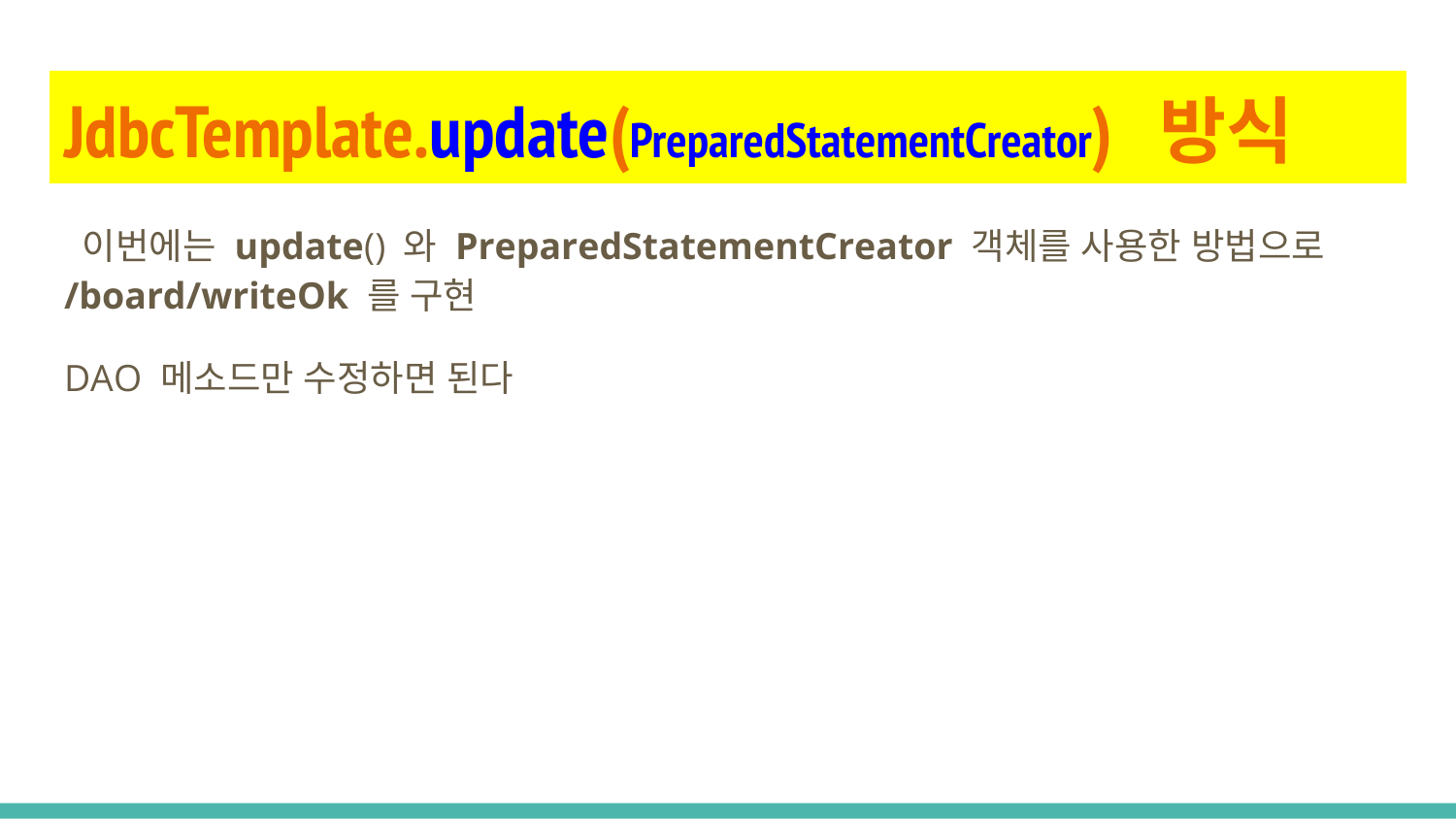

# JdbcTemplate.update(PreparedStatementCreator)  방식
 이번에는 update() 와 PreparedStatementCreator 객체를 사용한 방법으로  /board/writeOk 를 구현
DAO 메소드만 수정하면 된다